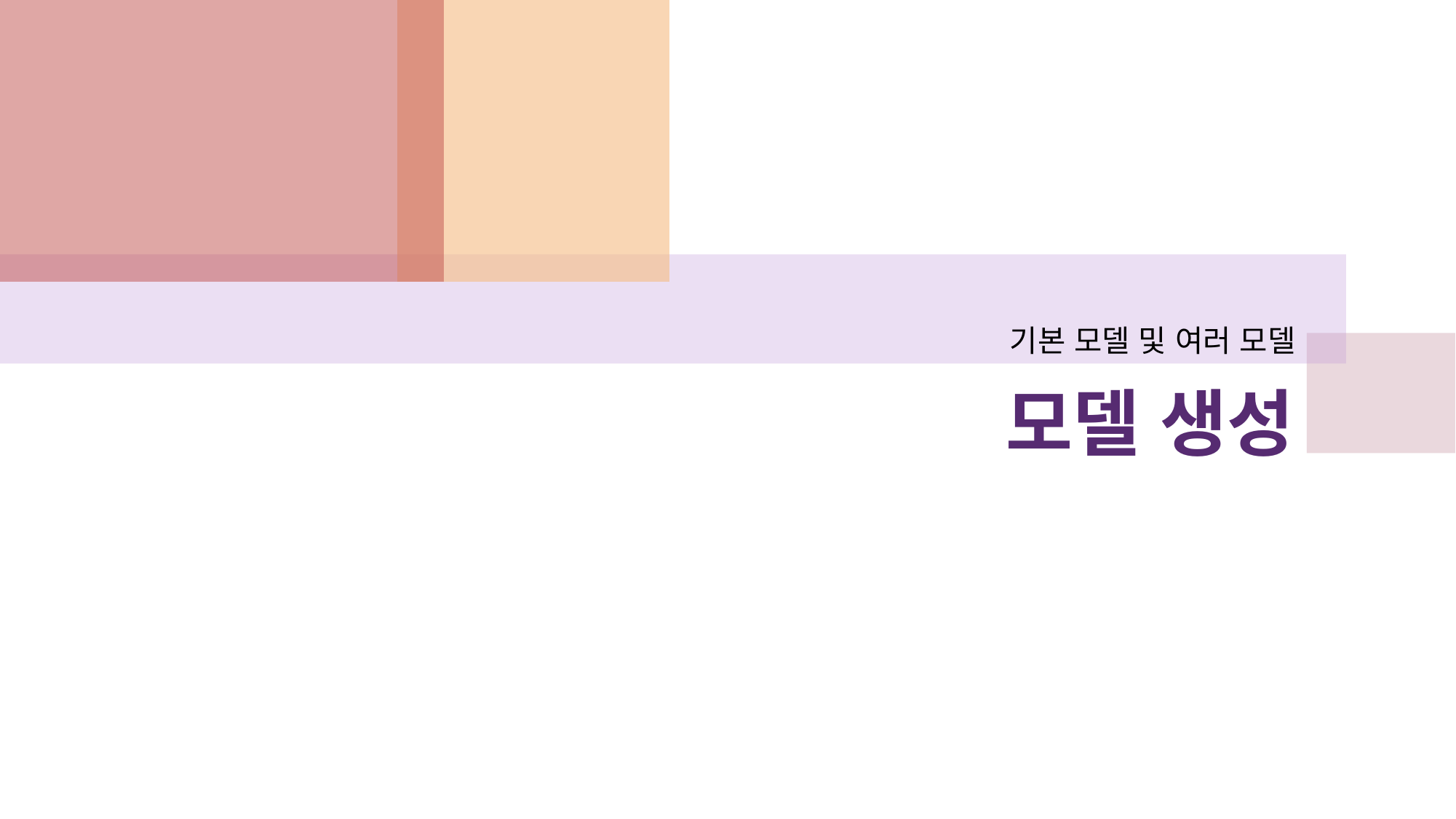

기본 모델 및 여러 모델
# 모델 생성